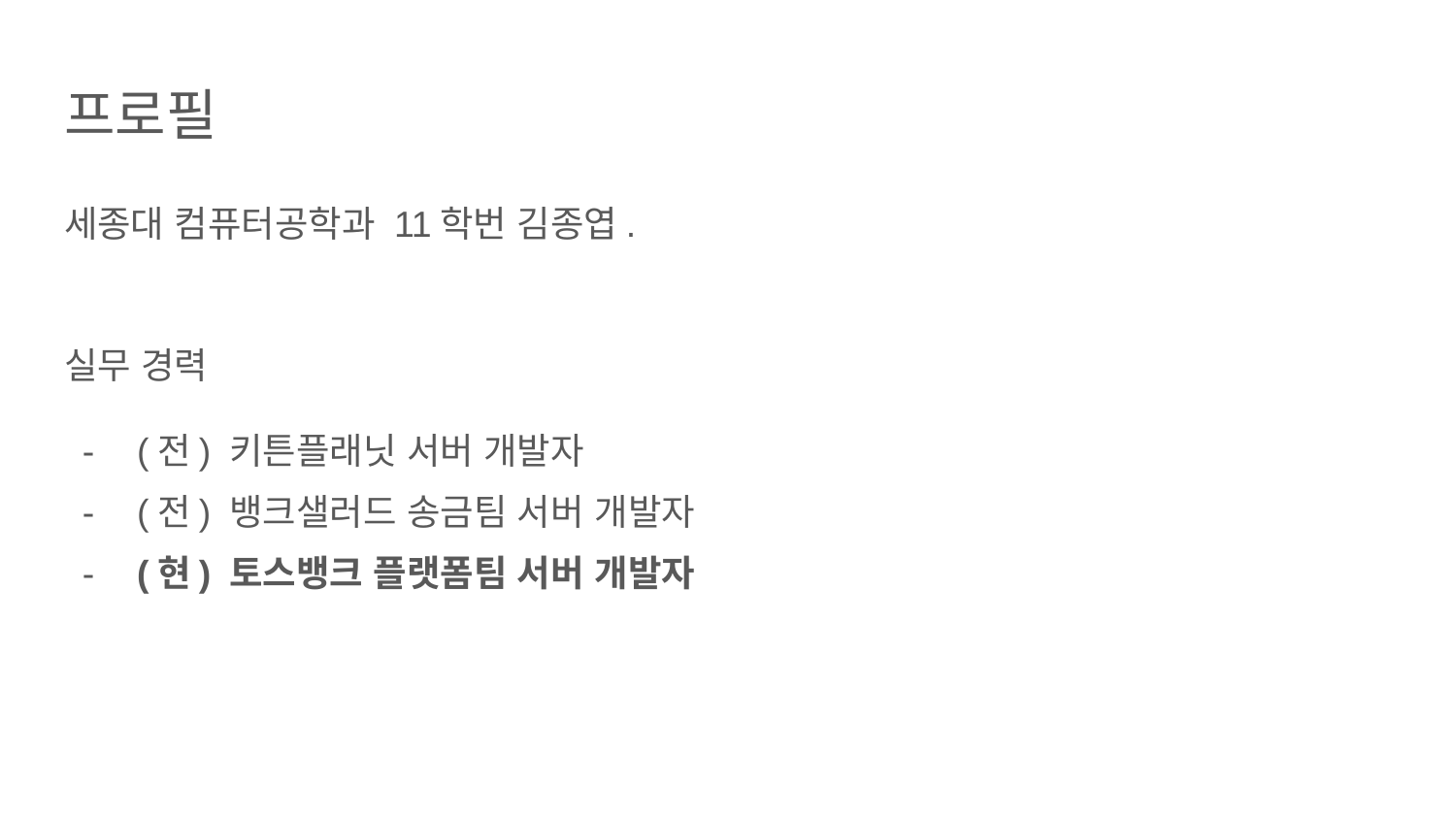

# 프로필
세종대 컴퓨터공학과 11학번 김종엽.

실무 경력
(전) 키튼플래닛 서버 개발자
(전) 뱅크샐러드 송금팀 서버 개발자
(현) 토스뱅크 플랫폼팀 서버 개발자